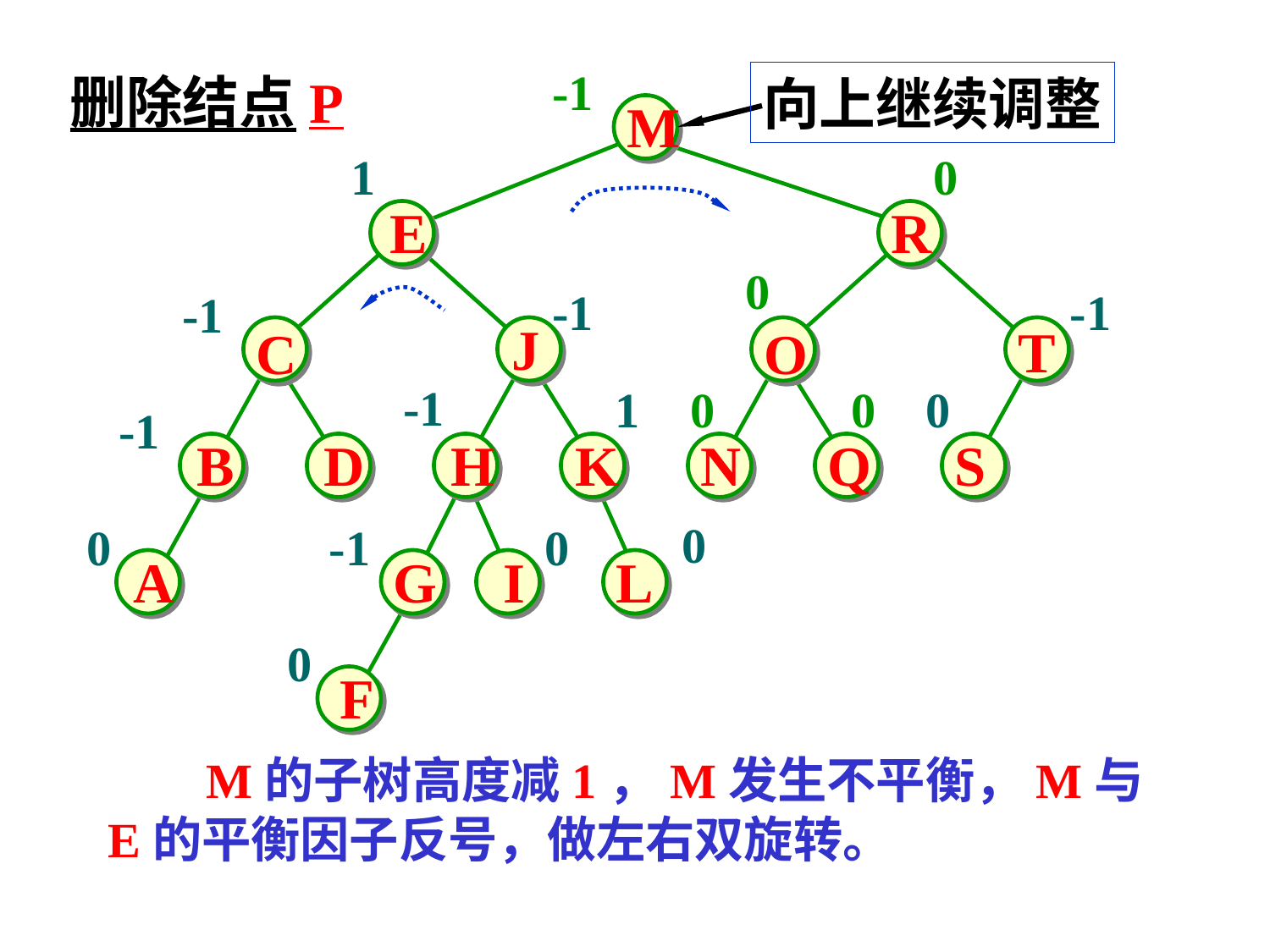

-1
删除结点P
向上继续调整
M

1
0

E
R

0

-1
-1
-1

J
T
C
O

-1

1
0
0
0
-1
B
D
H
K
N
Q
S

0
0
-1
0
A
G
I
L

0
F

        M的子树高度减1，M发生不平衡，M与E的平衡因子反号，做左右双旋转。
165